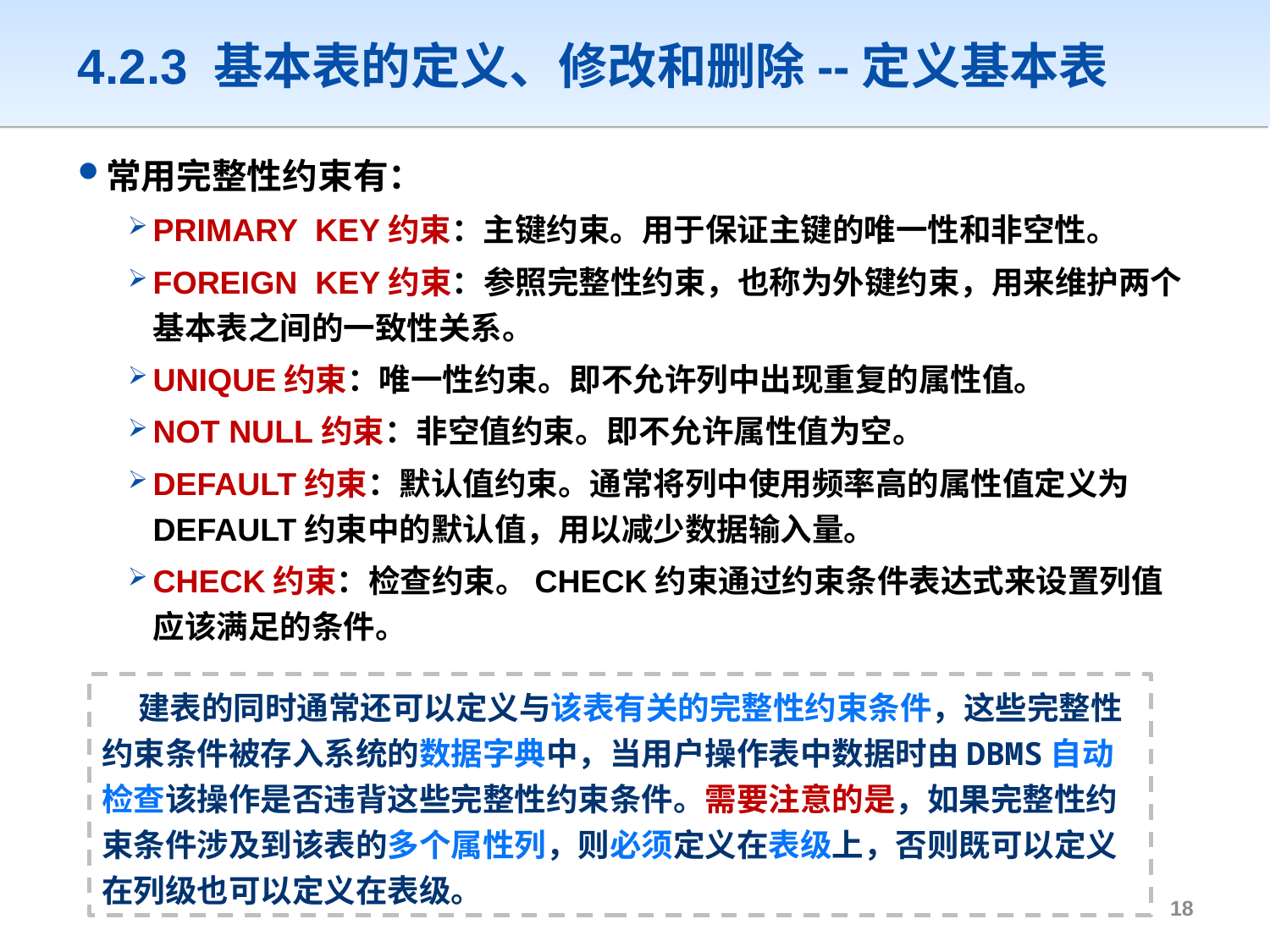

# 4.2.3 基本表的定义、修改和删除--定义基本表
常用完整性约束有：
PRIMARY  KEY约束：主键约束。用于保证主键的唯一性和非空性。
FOREIGN  KEY约束：参照完整性约束，也称为外键约束，用来维护两个基本表之间的一致性关系。
UNIQUE约束：唯一性约束。即不允许列中出现重复的属性值。
NOT NULL约束：非空值约束。即不允许属性值为空。
DEFAULT约束：默认值约束。通常将列中使用频率高的属性值定义为DEFAULT约束中的默认值，用以减少数据输入量。
CHECK约束：检查约束。CHECK约束通过约束条件表达式来设置列值应该满足的条件。

    建表的同时通常还可以定义与该表有关的完整性约束条件，这些完整性约束条件被存入系统的数据字典中，当用户操作表中数据时由DBMS自动检查该操作是否违背这些完整性约束条件。需要注意的是，如果完整性约束条件涉及到该表的多个属性列，则必须定义在表级上，否则既可以定义在列级也可以定义在表级。
18